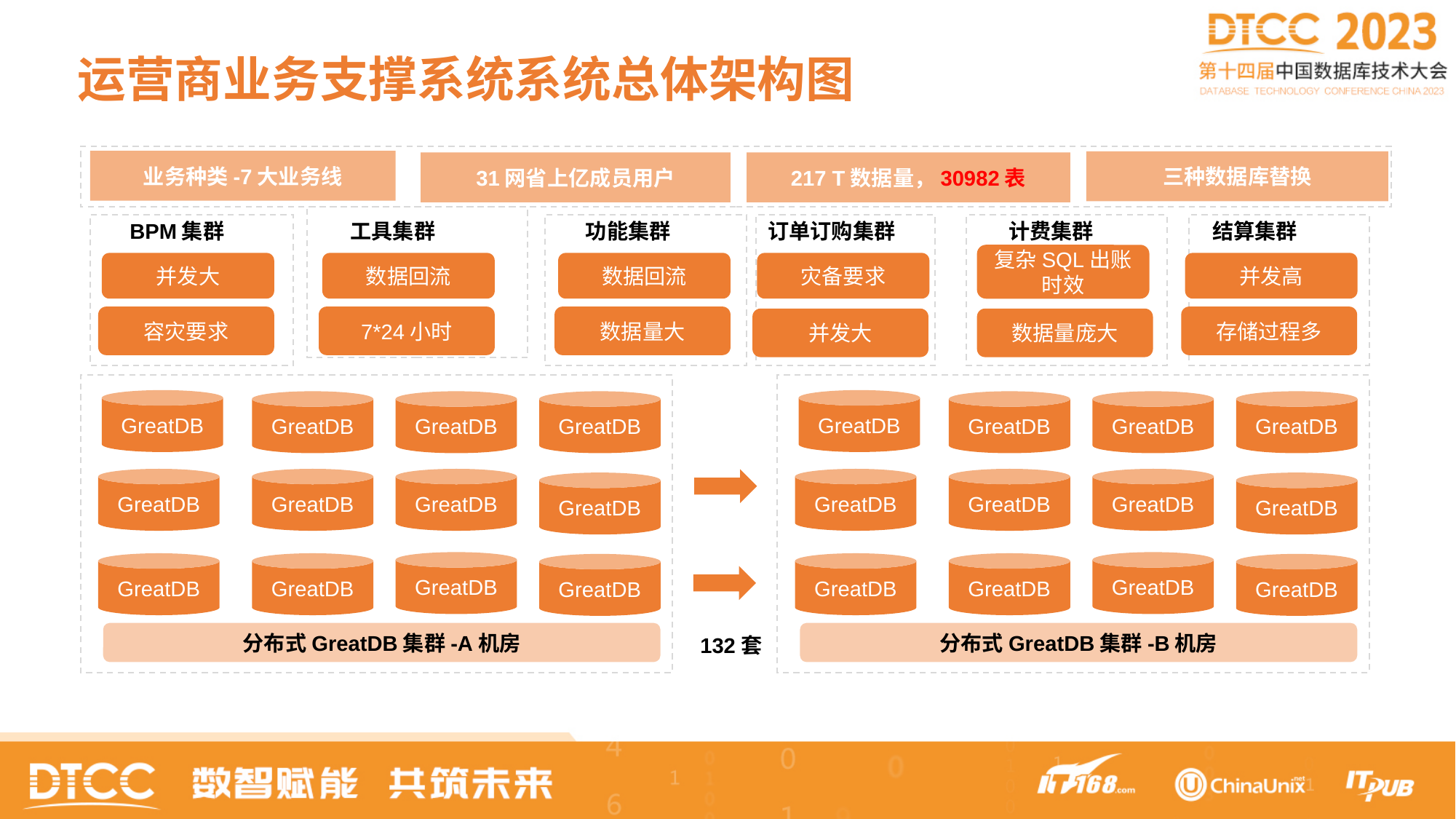

# 运营商业务支撑系统系统总体架构图

业务种类-7大业务线
三种数据库替换
31网省上亿成员用户
217 T数据量，30982表

BPM集群
工具集群
功能集群
订单订购集群
计费集群
结算集群

复杂SQL出账时效
并发大
数据回流
数据回流
灾备要求
并发高
容灾要求
7*24小时
数据量大
存储过程多
并发大
数据量庞大

GreatDB
GreatDB
GreatDB
GreatDB
GreatDB
GreatDB
GreatDB
GreatDB
GreatDB
GreatDB
GreatDB
GreatDB
GreatDB
GreatDB

GreatDB
GreatDB
GreatDB
GreatDB
GreatDB
GreatDB
GreatDB
GreatDB
GreatDB
GreatDB

分布式GreatDB集群-A机房
分布式GreatDB集群-B机房
132套